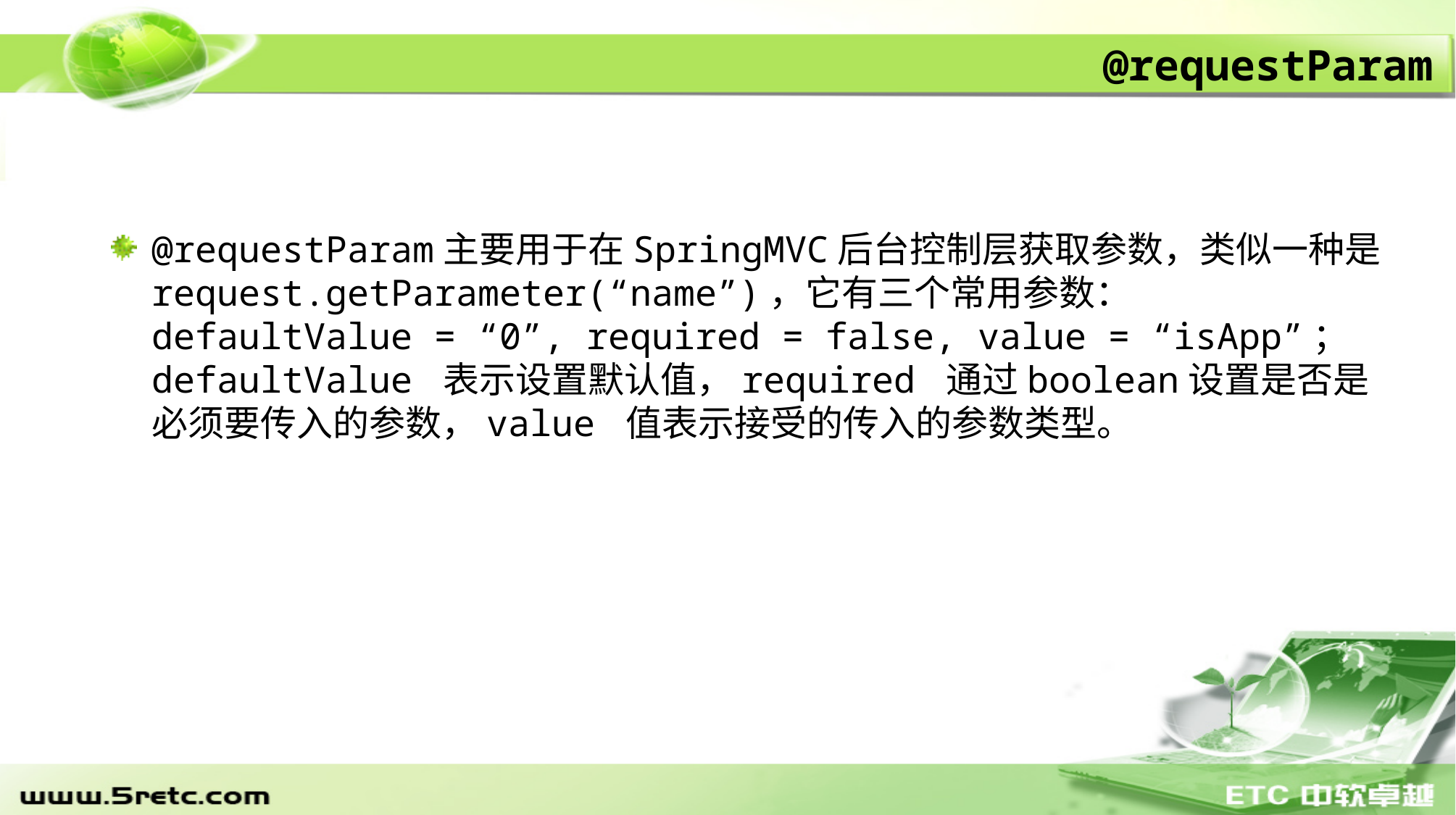

# @requestParam
@requestParam主要用于在SpringMVC后台控制层获取参数，类似一种是request.getParameter(“name”)，它有三个常用参数：defaultValue = “0”, required = false, value = “isApp”；defaultValue 表示设置默认值，required 通过boolean设置是否是必须要传入的参数，value 值表示接受的传入的参数类型。